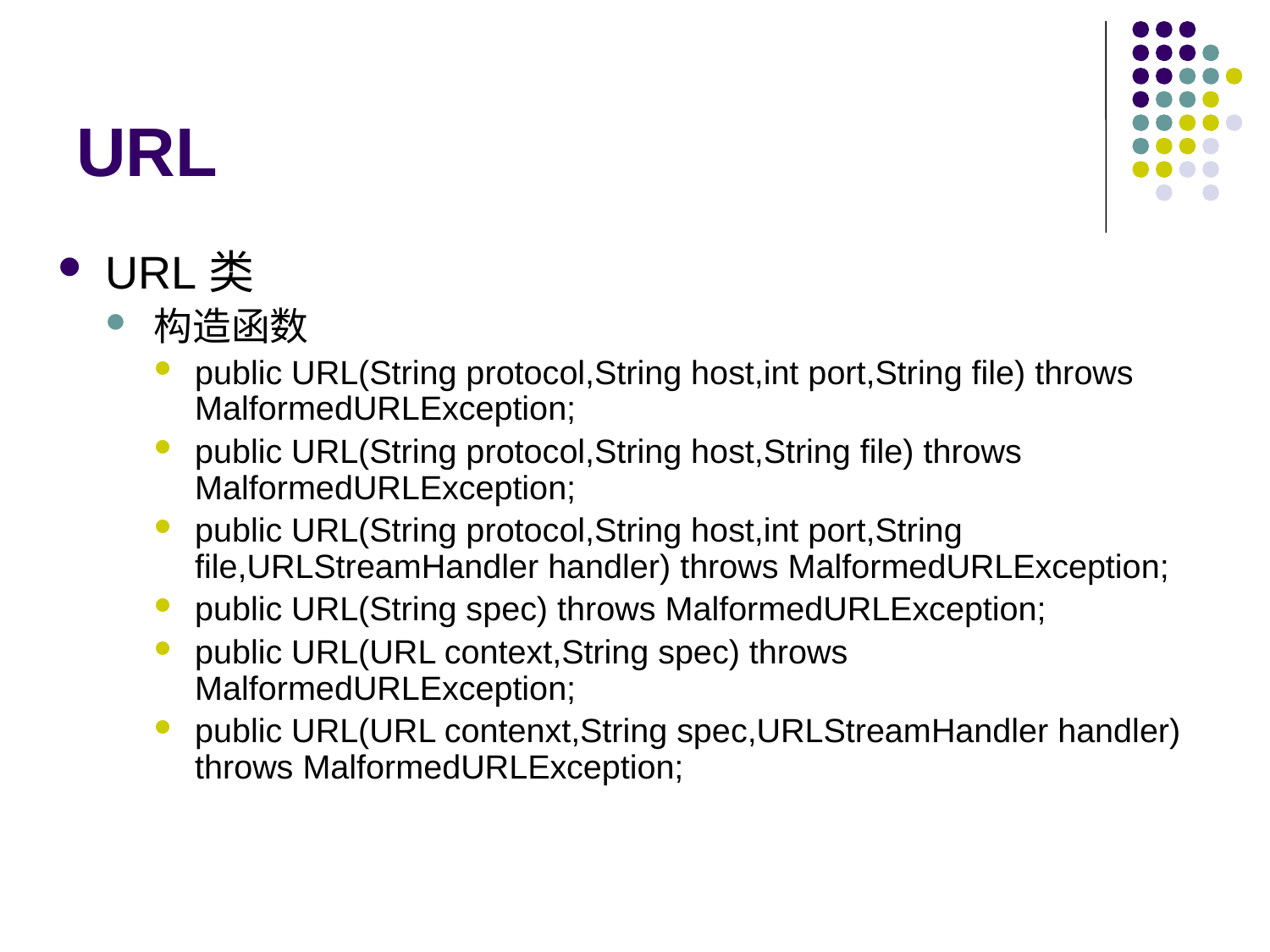

# URL
URL类
构造函数
public URL(String protocol,String host,int port,String file) throws MalformedURLException;
public URL(String protocol,String host,String file) throws MalformedURLException;
public URL(String protocol,String host,int port,String file,URLStreamHandler handler) throws MalformedURLException;
public URL(String spec) throws MalformedURLException;
public URL(URL context,String spec) throws MalformedURLException;
public URL(URL contenxt,String spec,URLStreamHandler handler) throws MalformedURLException;